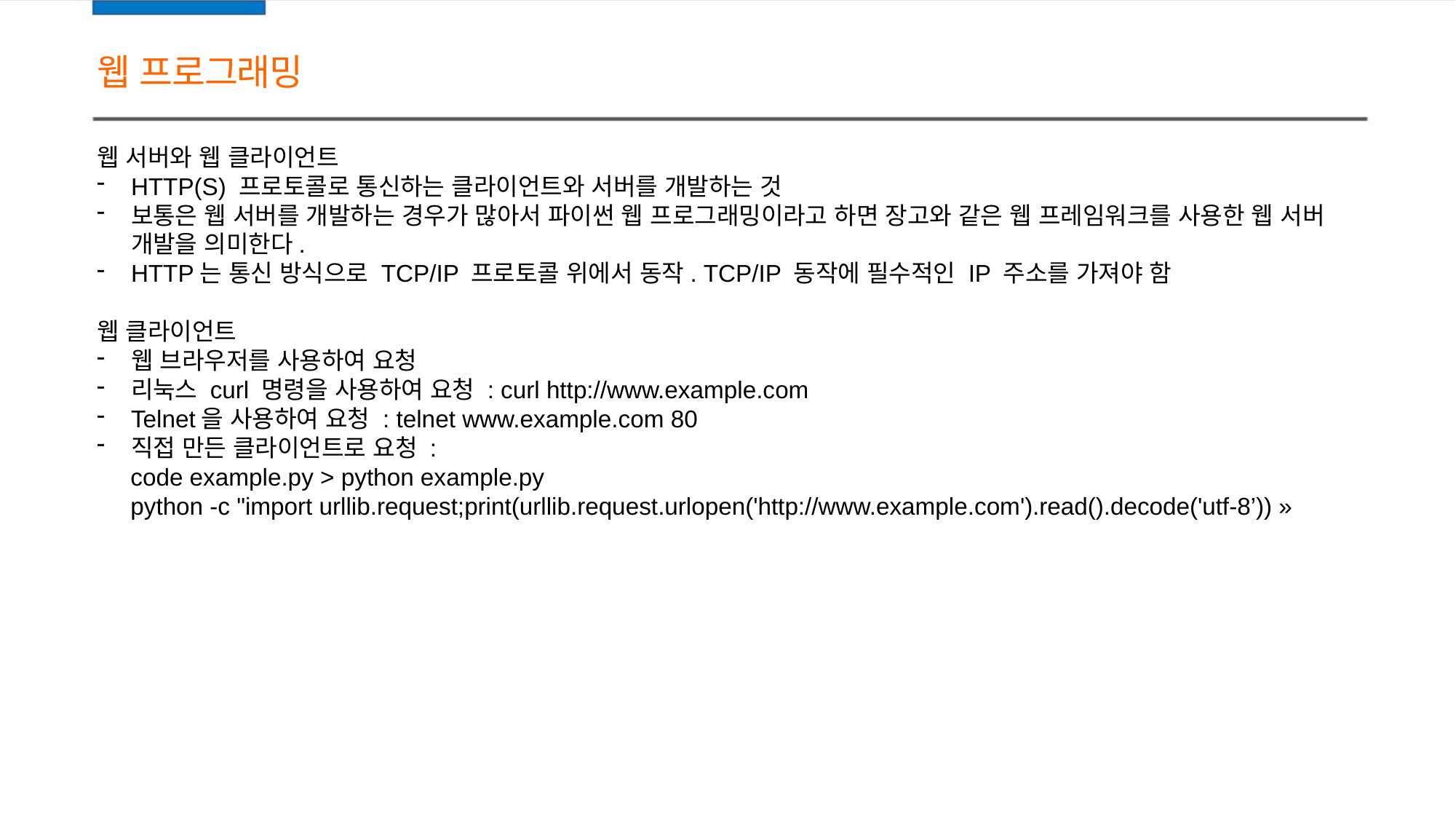

웹 프로그래밍
웹 서버와 웹 클라이언트
HTTP(S) 프로토콜로 통신하는 클라이언트와 서버를 개발하는 것
보통은 웹 서버를 개발하는 경우가 많아서 파이썬 웹 프로그래밍이라고 하면 장고와 같은 웹 프레임워크를 사용한 웹 서버 개발을 의미한다.
HTTP는 통신 방식으로 TCP/IP 프로토콜 위에서 동작. TCP/IP 동작에 필수적인 IP 주소를 가져야 함

웹 클라이언트
웹 브라우저를 사용하여 요청
리눅스 curl 명령을 사용하여 요청 : curl http://www.example.com
Telnet을 사용하여 요청 : telnet www.example.com 80
직접 만든 클라이언트로 요청 :
     code example.py > python example.py
     python -c "import urllib.request;print(urllib.request.urlopen('http://www.example.com').read().decode('utf-8’)) »